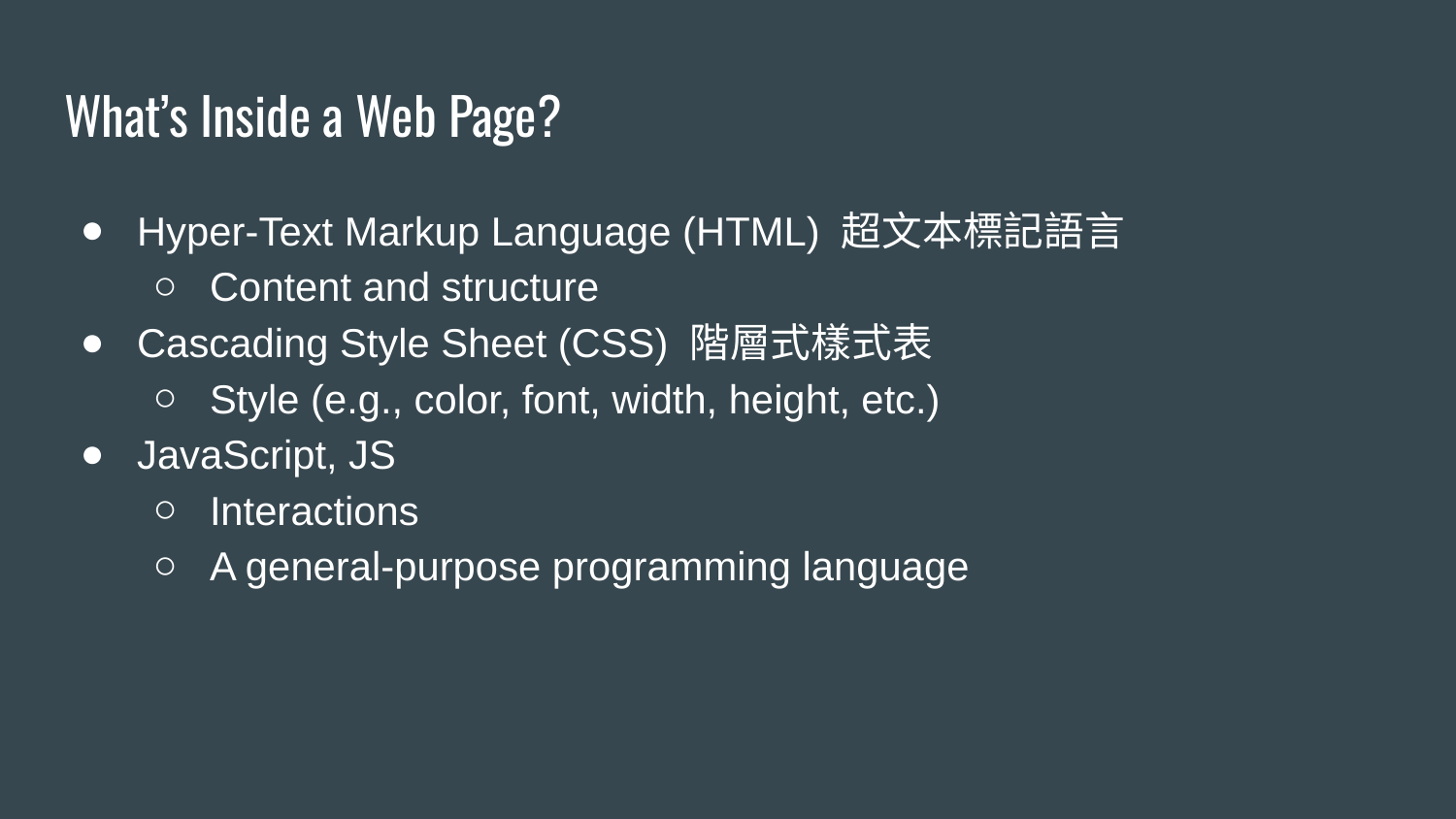

# What’s Inside a Web Page?
Hyper-Text Markup Language (HTML) 超文本標記語言
Content and structure
Cascading Style Sheet (CSS) 階層式樣式表
Style (e.g., color, font, width, height, etc.)
JavaScript, JS
Interactions
A general-purpose programming language